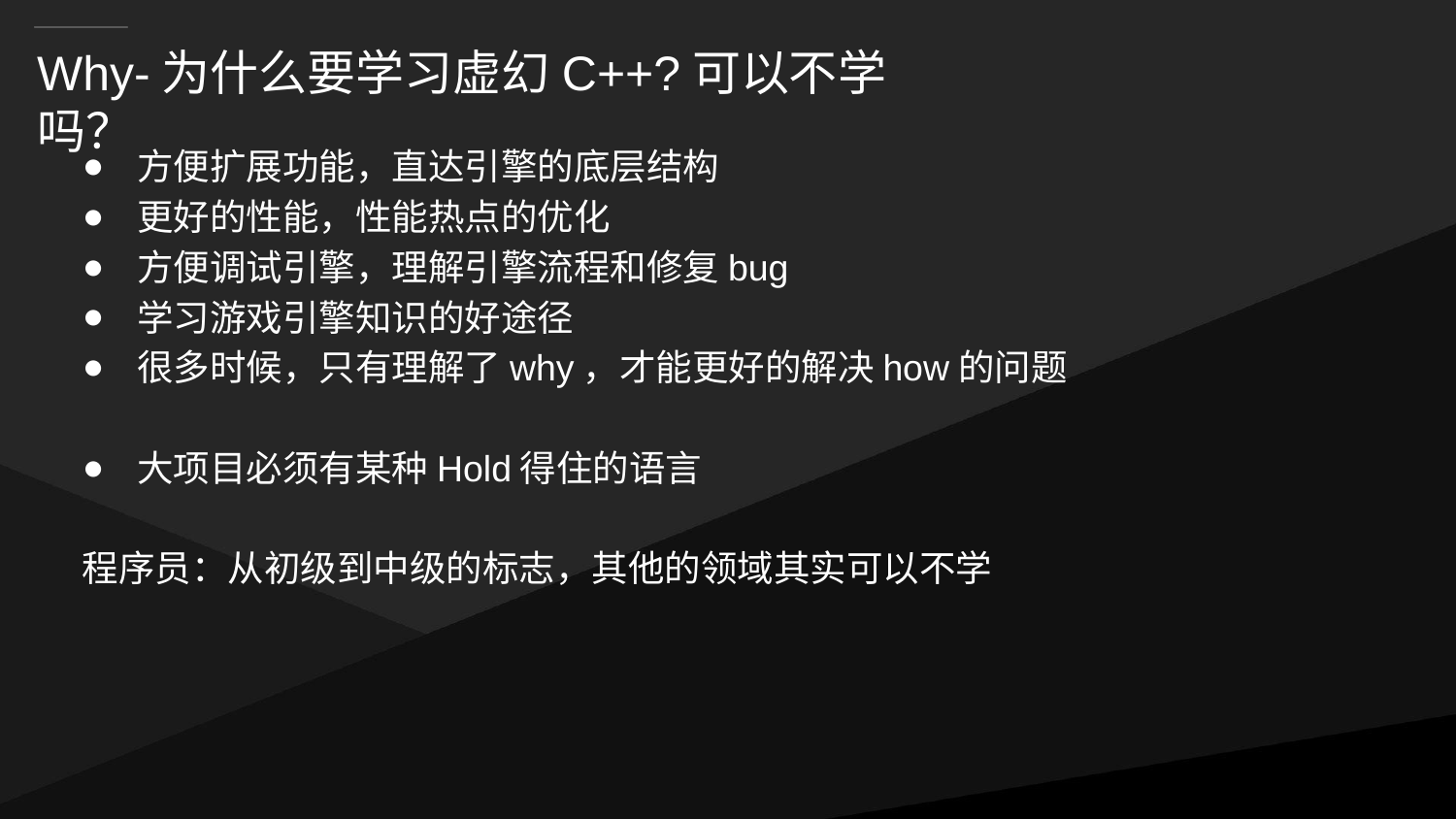

# Why-为什么要学习虚幻C++?可以不学吗？
方便扩展功能，直达引擎的底层结构
更好的性能，性能热点的优化
方便调试引擎，理解引擎流程和修复bug
学习游戏引擎知识的好途径
很多时候，只有理解了why，才能更好的解决how的问题

大项目必须有某种Hold得住的语言

程序员：从初级到中级的标志，其他的领域其实可以不学